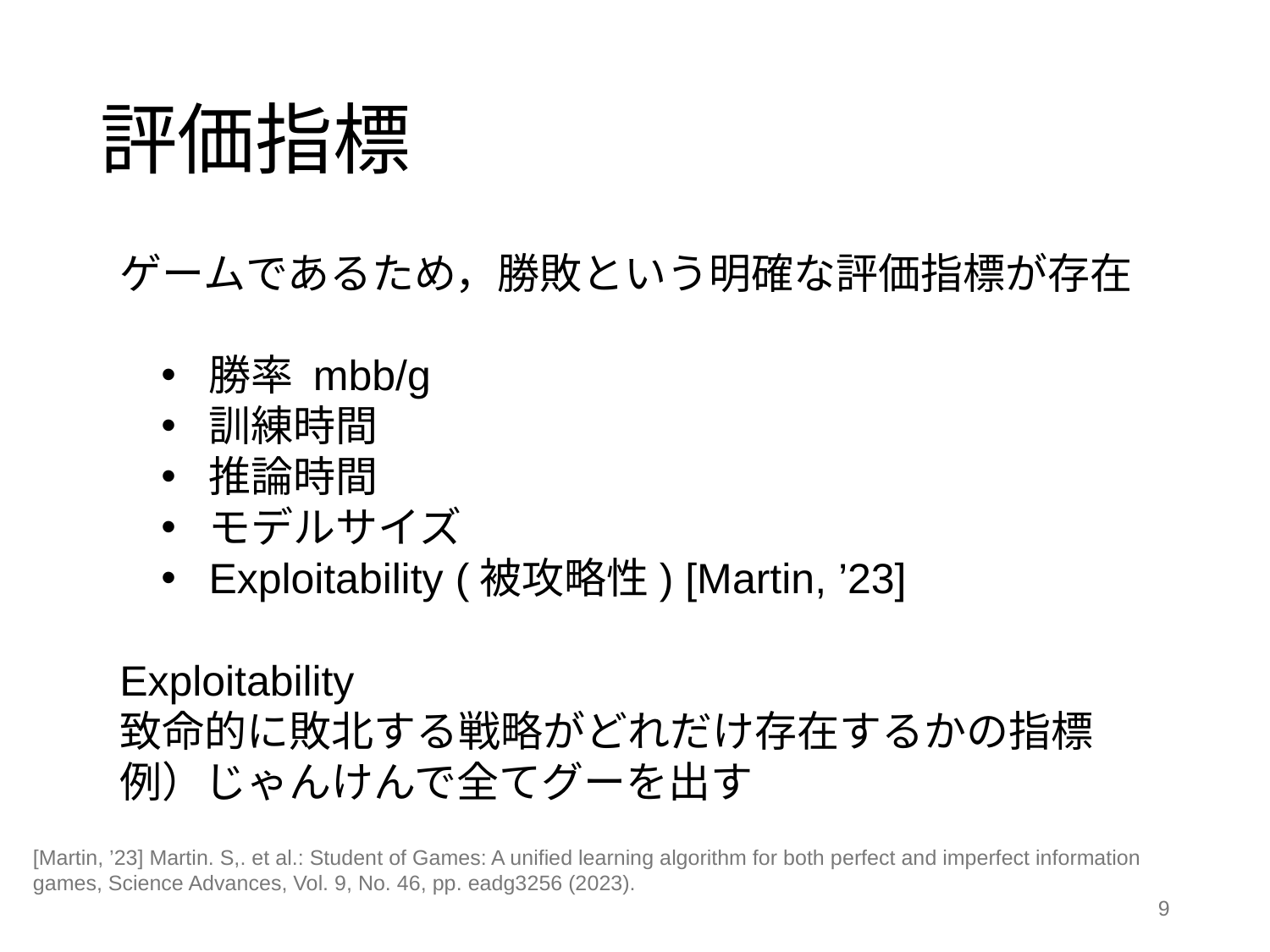

# 評価指標
ゲームであるため，勝敗という明確な評価指標が存在
勝率 mbb/g
訓練時間
推論時間
モデルサイズ
Exploitability (被攻略性) [Martin, ’23]
Exploitability
致命的に敗北する戦略がどれだけ存在するかの指標
例）じゃんけんで全てグーを出す
[Martin, ’23] Martin. S,. et al.: Student of Games: A unified learning algorithm for both perfect and imperfect information games, Science Advances, Vol. 9, No. 46, pp. eadg3256 (2023).
9